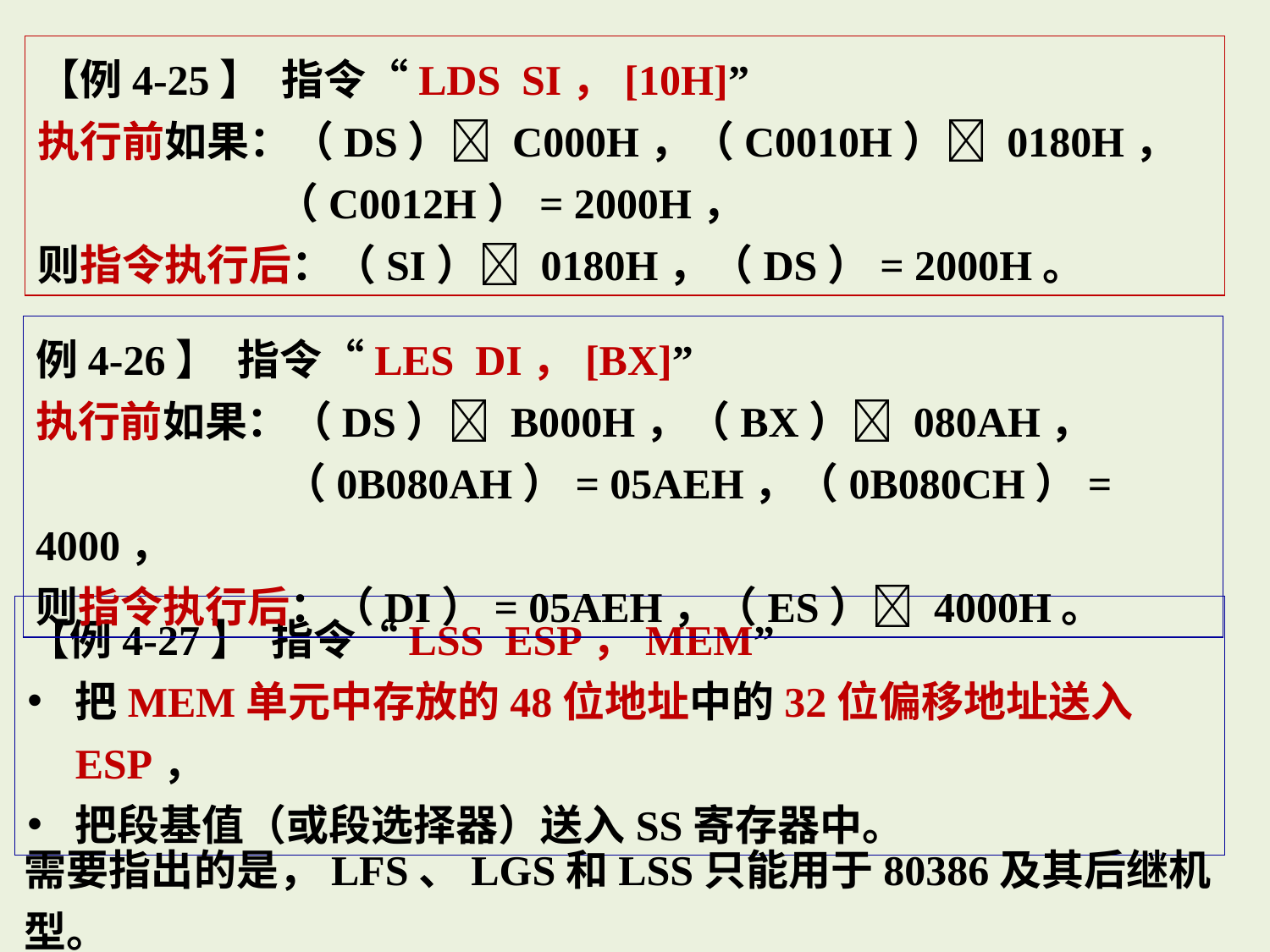

【例4-25】  指令“LDS  SI，[10H]”
执行前如果：（DS）= C000H，（C0010H）= 0180H，
                        （C0012H）= 2000H，
则指令执行后：（SI）= 0180H，（DS）= 2000H。
例4-26】  指令“LES  DI，[BX]”
执行前如果：（DS）= B000H，（BX）= 080AH，
                         （0B080AH）= 05AEH，（0B080CH）= 4000，
则指令执行后：（DI）= 05AEH，（ES）= 4000H。
【例4-27】  指令“LSS  ESP，MEM”
把MEM单元中存放的48位地址中的32位偏移地址送入ESP，
把段基值（或段选择器）送入SS寄存器中。
需要指出的是，LFS、LGS和LSS只能用于80386及其后继机型。
129